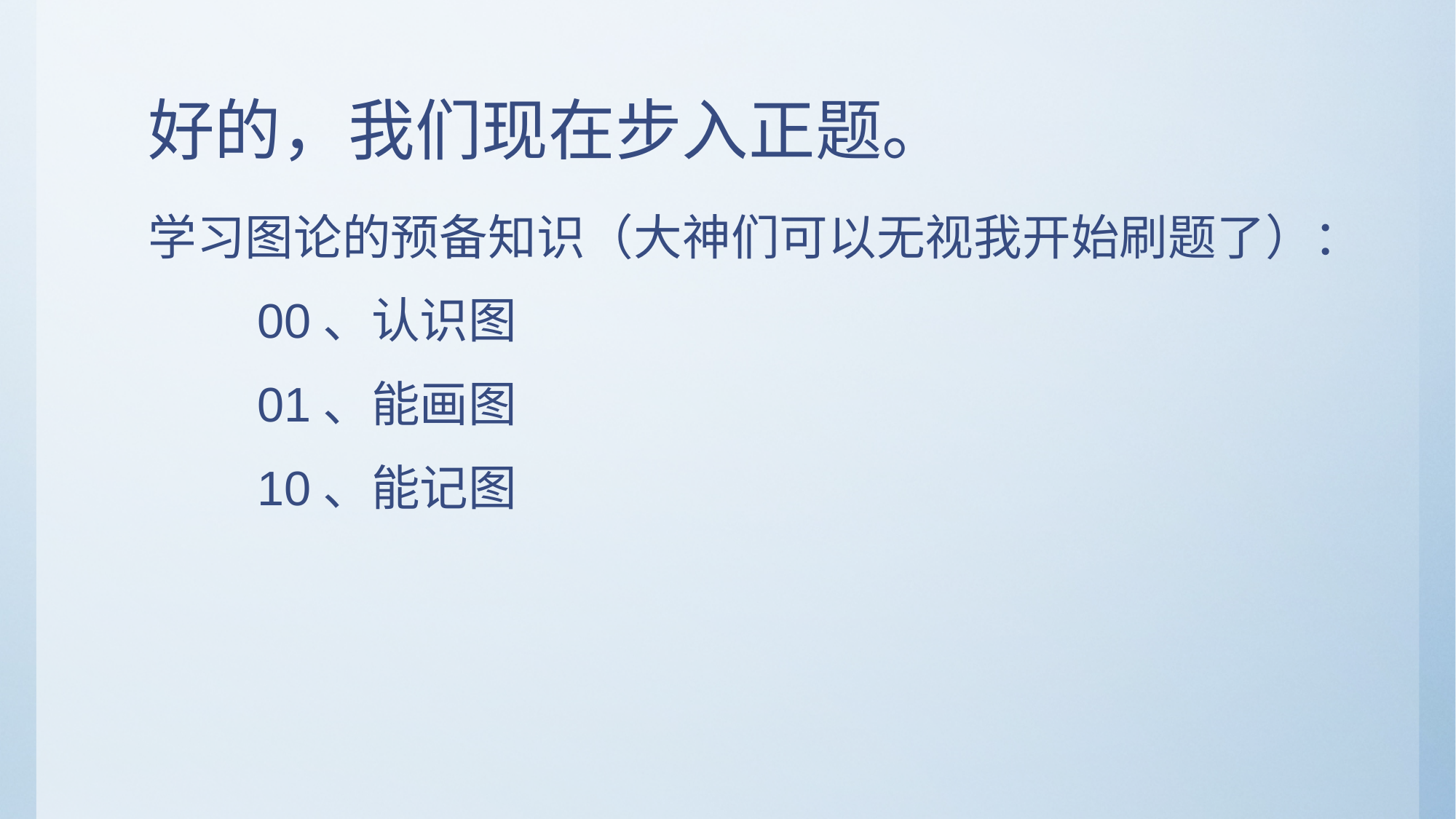

# 好的，我们现在步入正题。
学习图论的预备知识（大神们可以无视我开始刷题了）：
	00、认识图
	01、能画图
	10、能记图